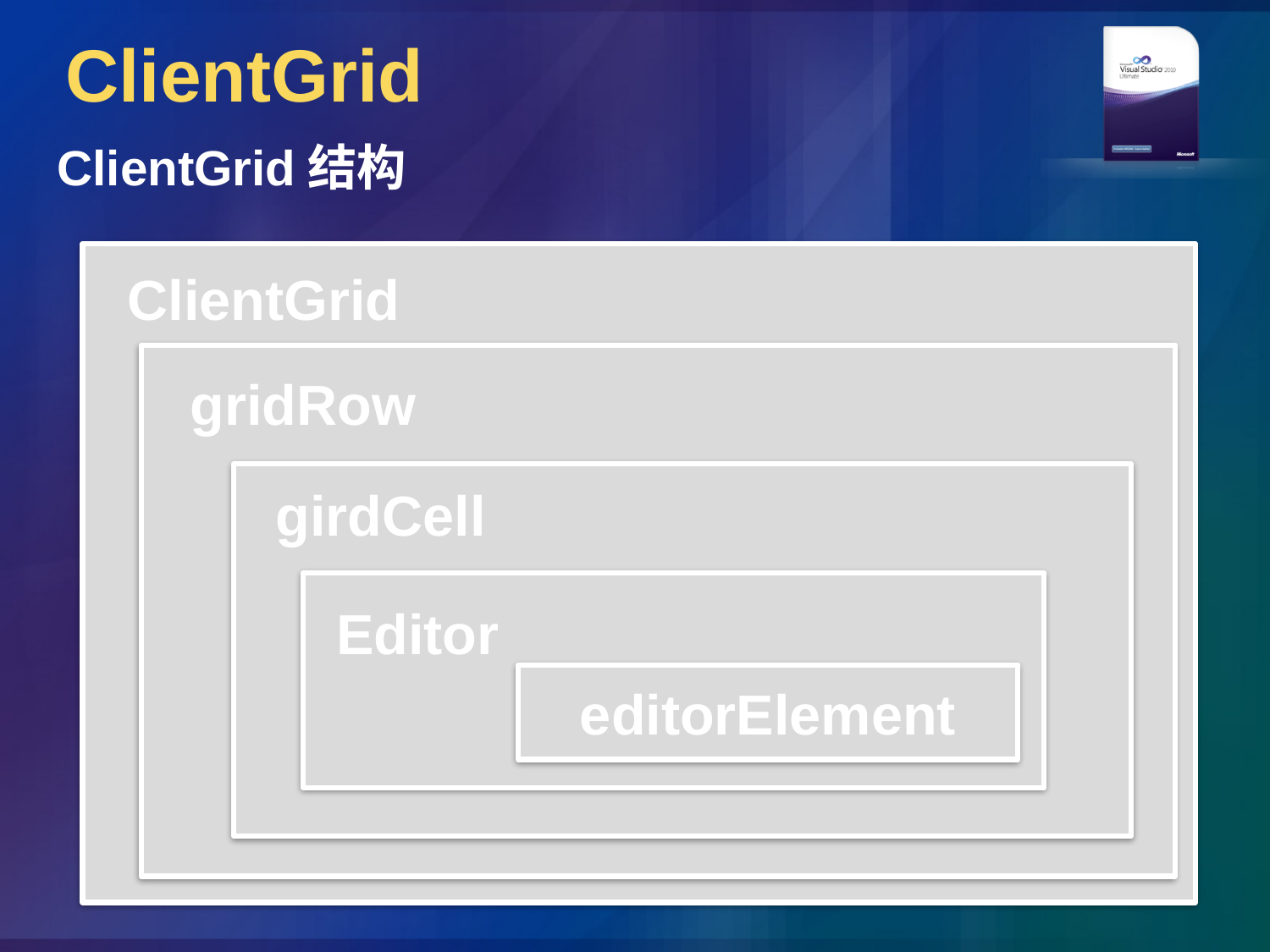

# ClientGrid
ClientGrid结构

ClientGrid

gridRow

girdCell

Editor
editorElement